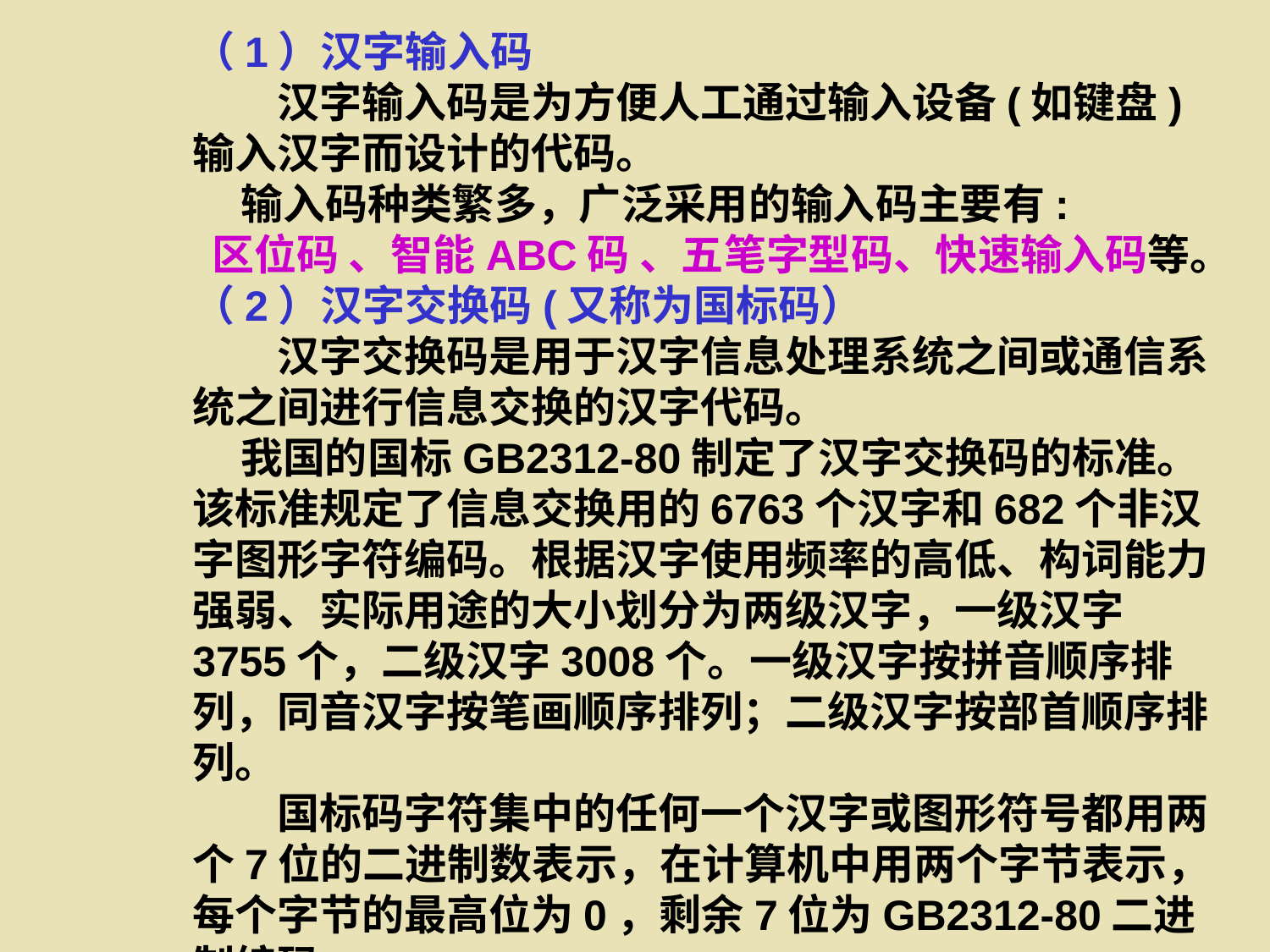

（1）汉字输入码
　　汉字输入码是为方便人工通过输入设备(如键盘)输入汉字而设计的代码。
    输入码种类繁多，广泛采用的输入码主要有:
 区位码 、智能ABC码 、五笔字型码、快速输入码等。
（2）汉字交换码(又称为国标码）
　　汉字交换码是用于汉字信息处理系统之间或通信系统之间进行信息交换的汉字代码。
    我国的国标GB2312-80制定了汉字交换码的标准。该标准规定了信息交换用的6763个汉字和682个非汉字图形字符编码。根据汉字使用频率的高低、构词能力强弱、实际用途的大小划分为两级汉字，一级汉字3755个，二级汉字3008个。一级汉字按拼音顺序排列，同音汉字按笔画顺序排列；二级汉字按部首顺序排列。
　　国标码字符集中的任何一个汉字或图形符号都用两个7位的二进制数表示，在计算机中用两个字节表示，每个字节的最高位为0，剩余7位为GB2312-80二进制编码。